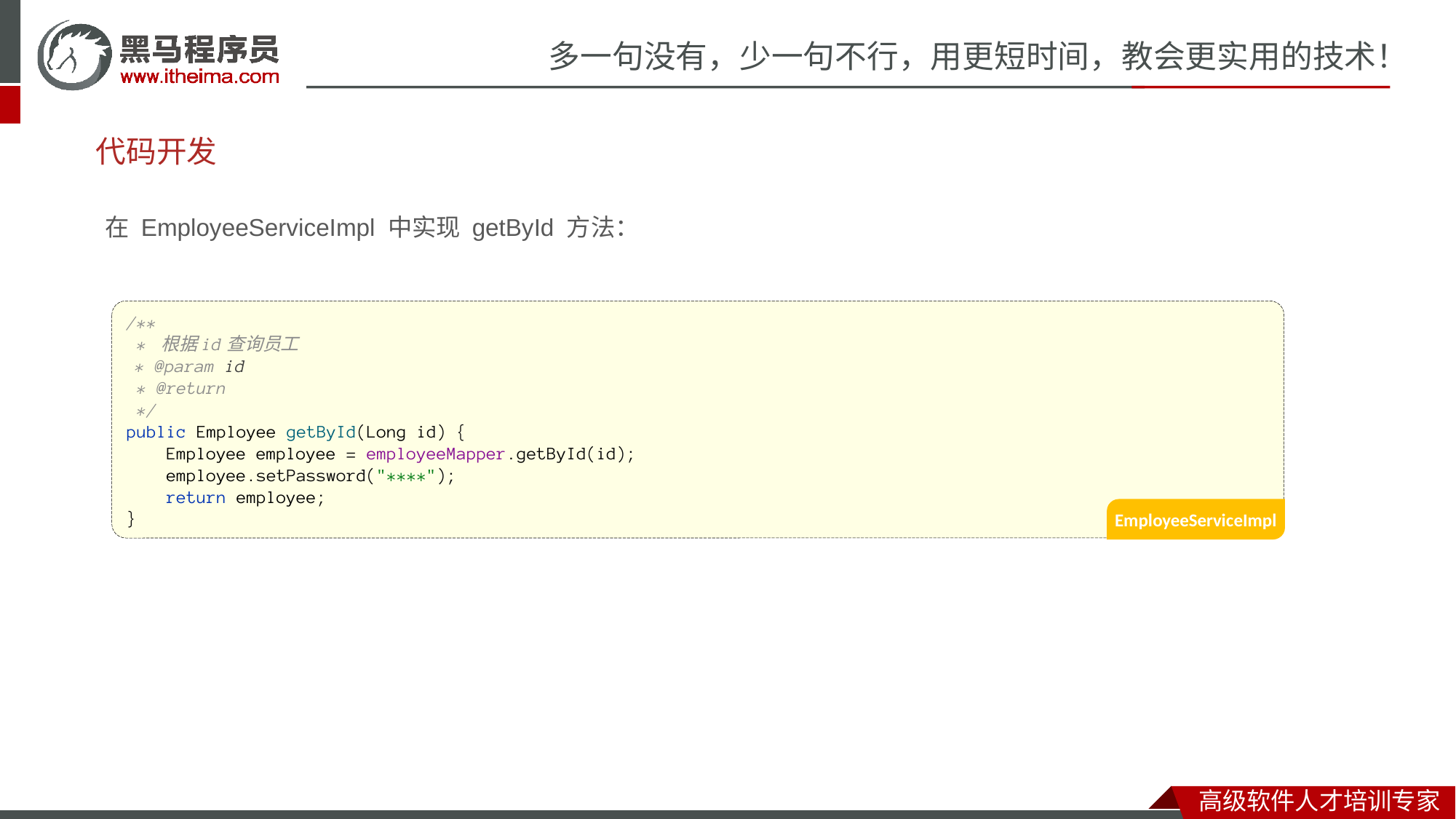

# 代码开发
在 EmployeeServiceImpl 中实现 getById 方法：
/**
 * 根据id查询员工
 * @param id
 * @return
 */
public Employee getById(Long id) {
    Employee employee = employeeMapper.getById(id);
    employee.setPassword("****");
    return employee;
}
EmployeeServiceImpl